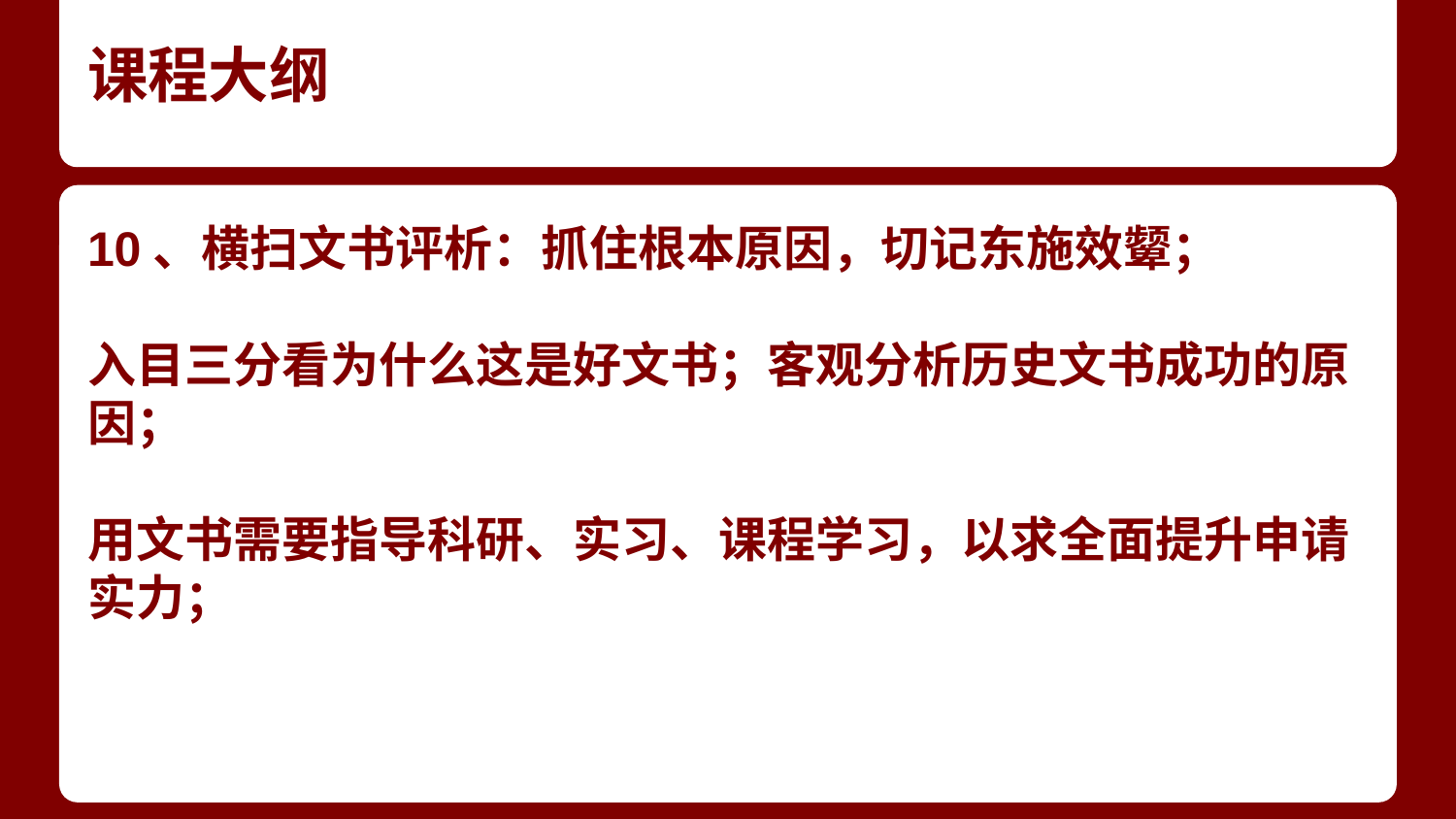

# 课程大纲
10、横扫文书评析：抓住根本原因，切记东施效颦；

入目三分看为什么这是好文书；客观分析历史文书成功的原因；

用文书需要指导科研、实习、课程学习，以求全面提升申请实力；